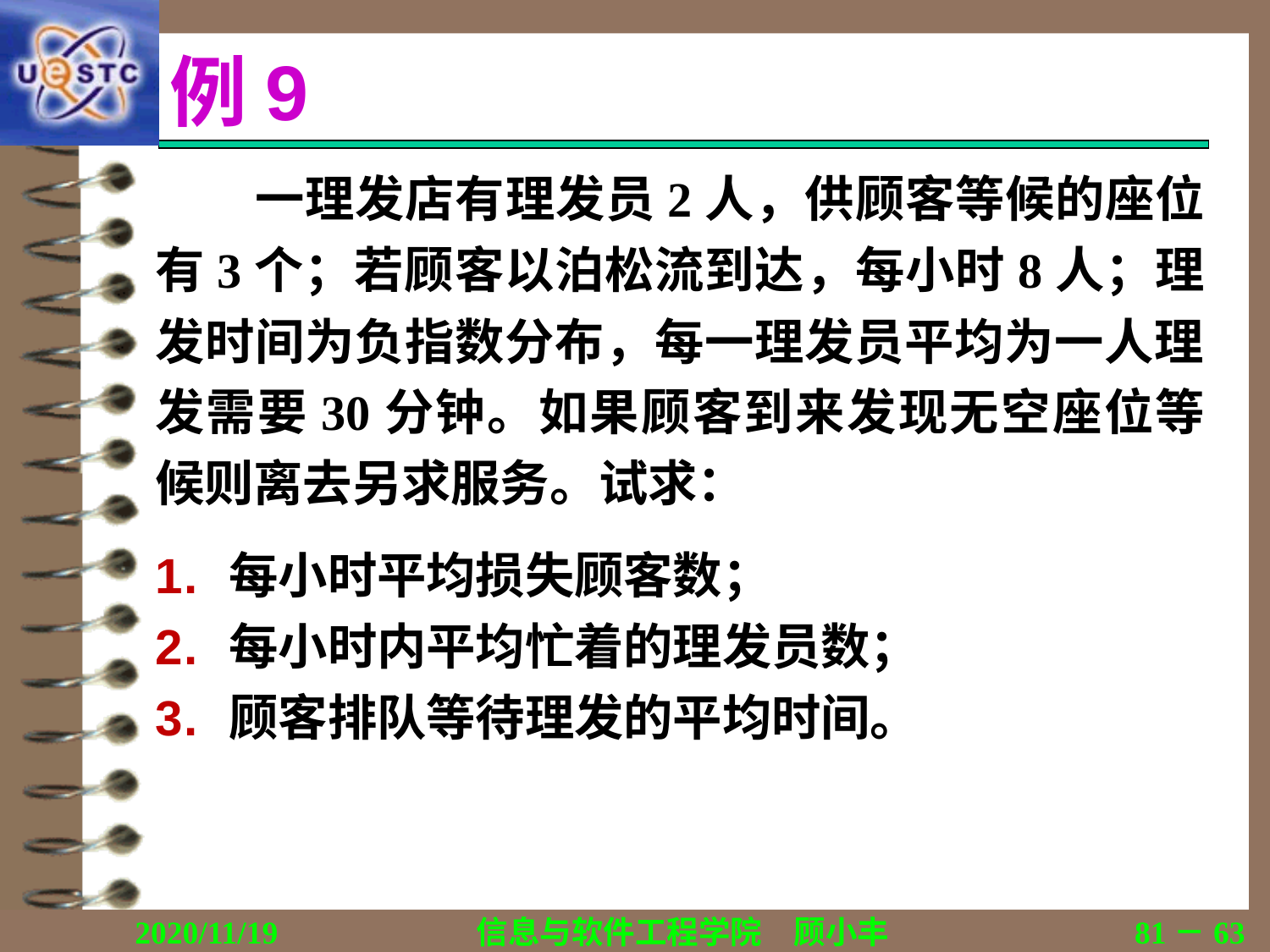

# 例9
一理发店有理发员2人，供顾客等候的座位有3个；若顾客以泊松流到达，每小时8人；理发时间为负指数分布，每一理发员平均为一人理发需要30分钟。如果顾客到来发现无空座位等候则离去另求服务。试求：
每小时平均损失顾客数；
每小时内平均忙着的理发员数；
顾客排队等待理发的平均时间。
2020/11/19
信息与软件工程学院　顾小丰
81－63